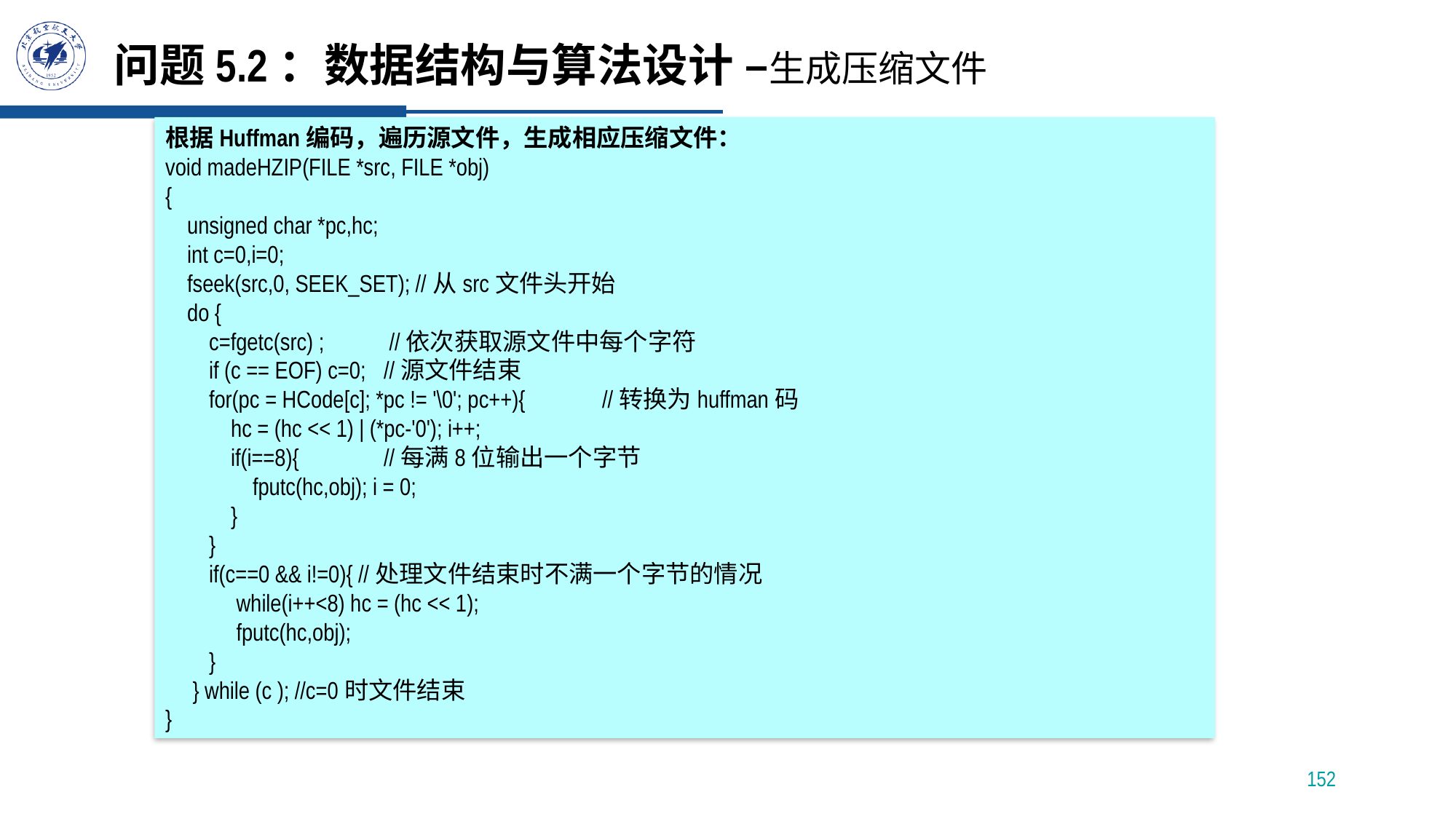

# 问题5.2：数据结构与算法设计 –生成压缩文件
根据Huffman编码，遍历源文件，生成相应压缩文件：
void madeHZIP(FILE *src, FILE *obj)
{
    unsigned char *pc,hc;
    int c=0,i=0;
    fseek(src,0, SEEK_SET); //从src文件头开始
    do {
        c=fgetc(src) ;	 //依次获取源文件中每个字符
        if (c == EOF) c=0; 	//源文件结束
        for(pc = HCode[c]; *pc != '\0'; pc++){ 	//转换为huffman码
            hc = (hc << 1) | (*pc-'0'); i++;
            if(i==8){ 	//每满8位输出一个字节
                fputc(hc,obj); i = 0;
            }
        }
        if(c==0 && i!=0){ //处理文件结束时不满一个字节的情况
             while(i++<8) hc = (hc << 1);
             fputc(hc,obj);
        }
     } while (c ); //c=0时文件结束
}
152